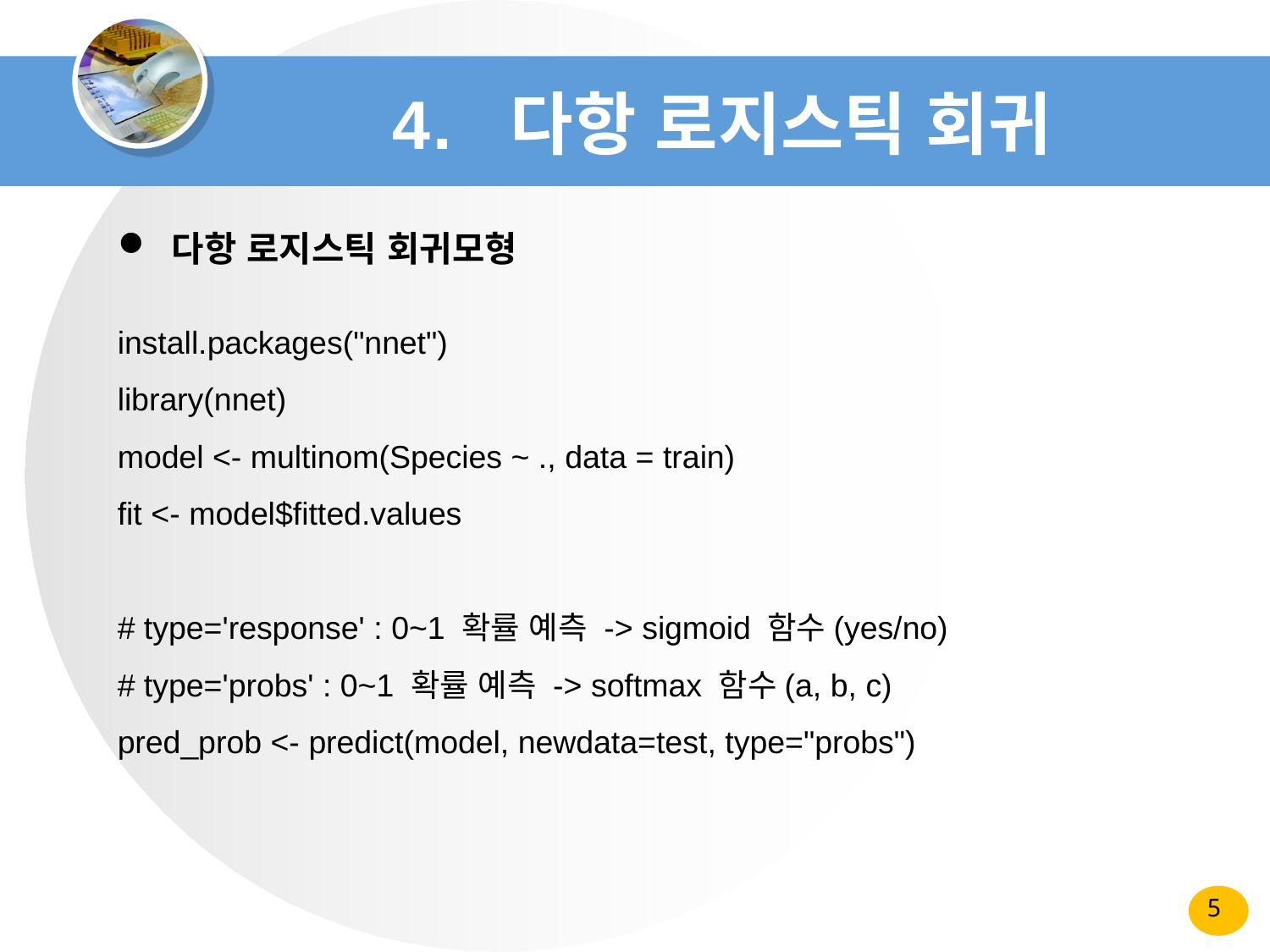

# 다항 로지스틱 회귀
 다항 로지스틱 회귀모형
install.packages("nnet")
library(nnet)
model <- multinom(Species ~ ., data = train)
fit <- model$fitted.values

# type='response' : 0~1 확률 예측 -> sigmoid 함수(yes/no)
# type='probs' : 0~1 확률 예측 -> softmax 함수(a, b, c)
pred_prob <- predict(model, newdata=test, type="probs")
5